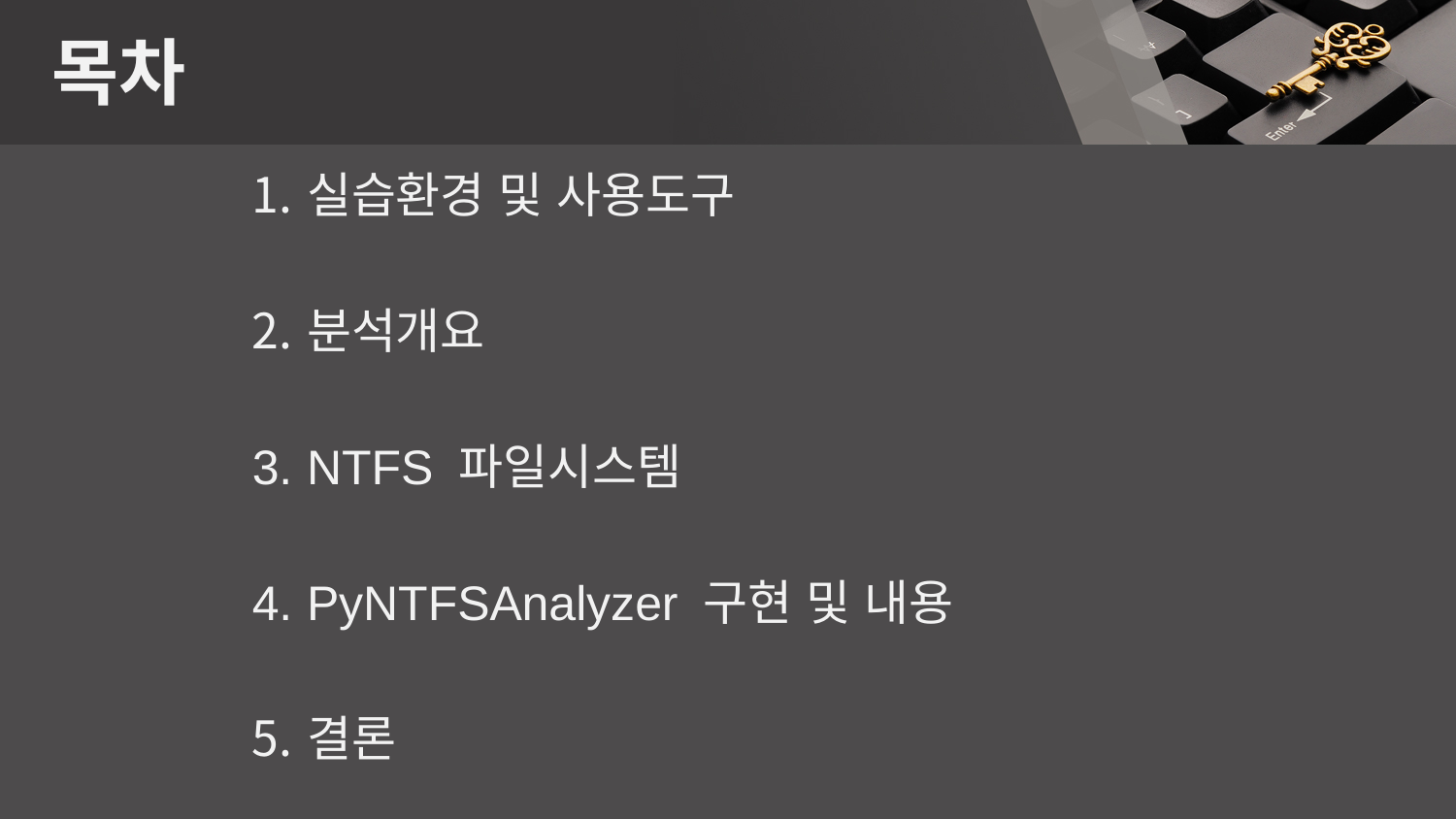

# 목차
실습환경 및 사용도구

분석개요

NTFS 파일시스템

PyNTFSAnalyzer 구현 및 내용

결론